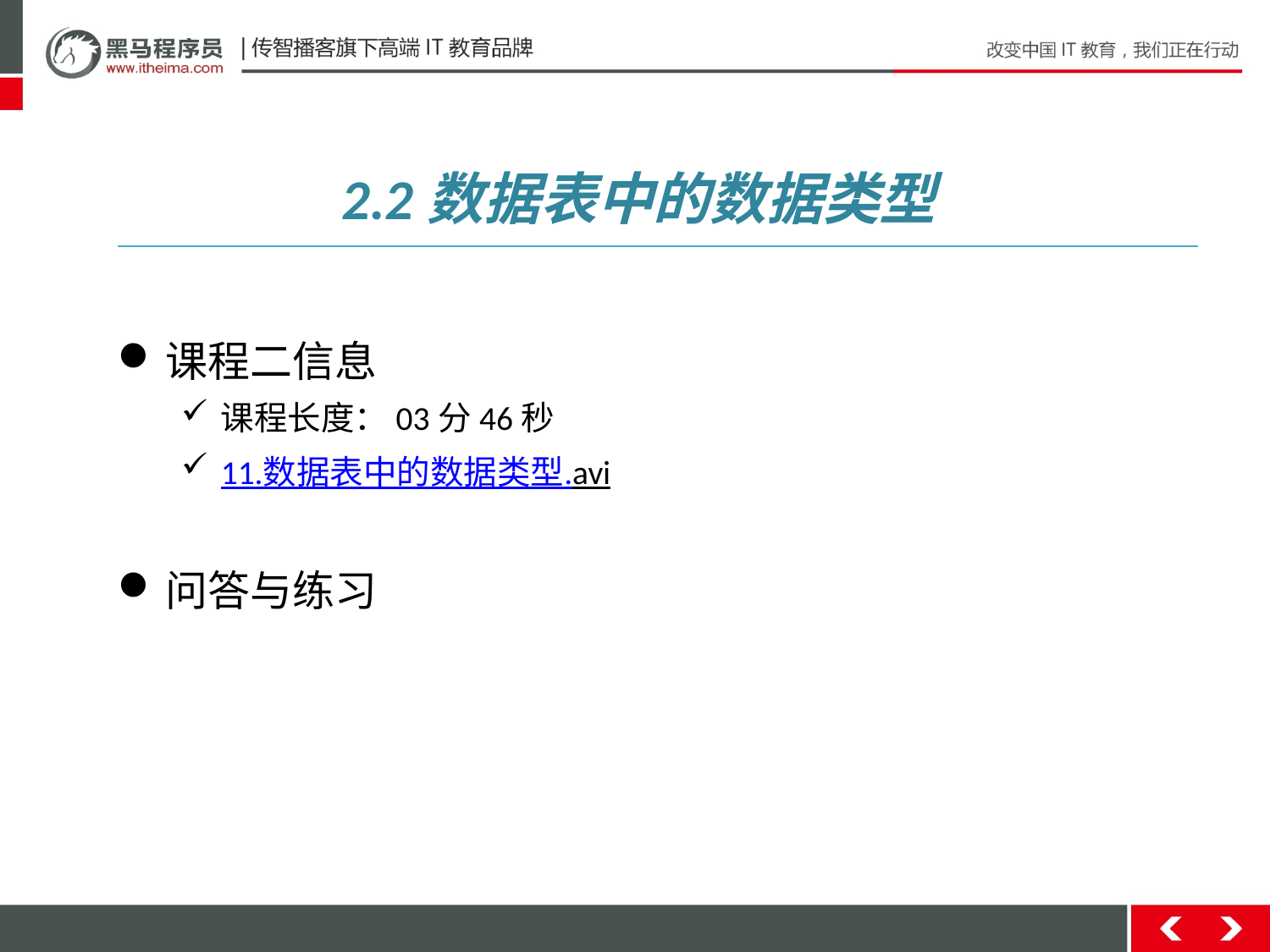

2.2数据表中的数据类型

课程二信息
课程长度：03分46秒
11.数据表中的数据类型.avi

问答与练习